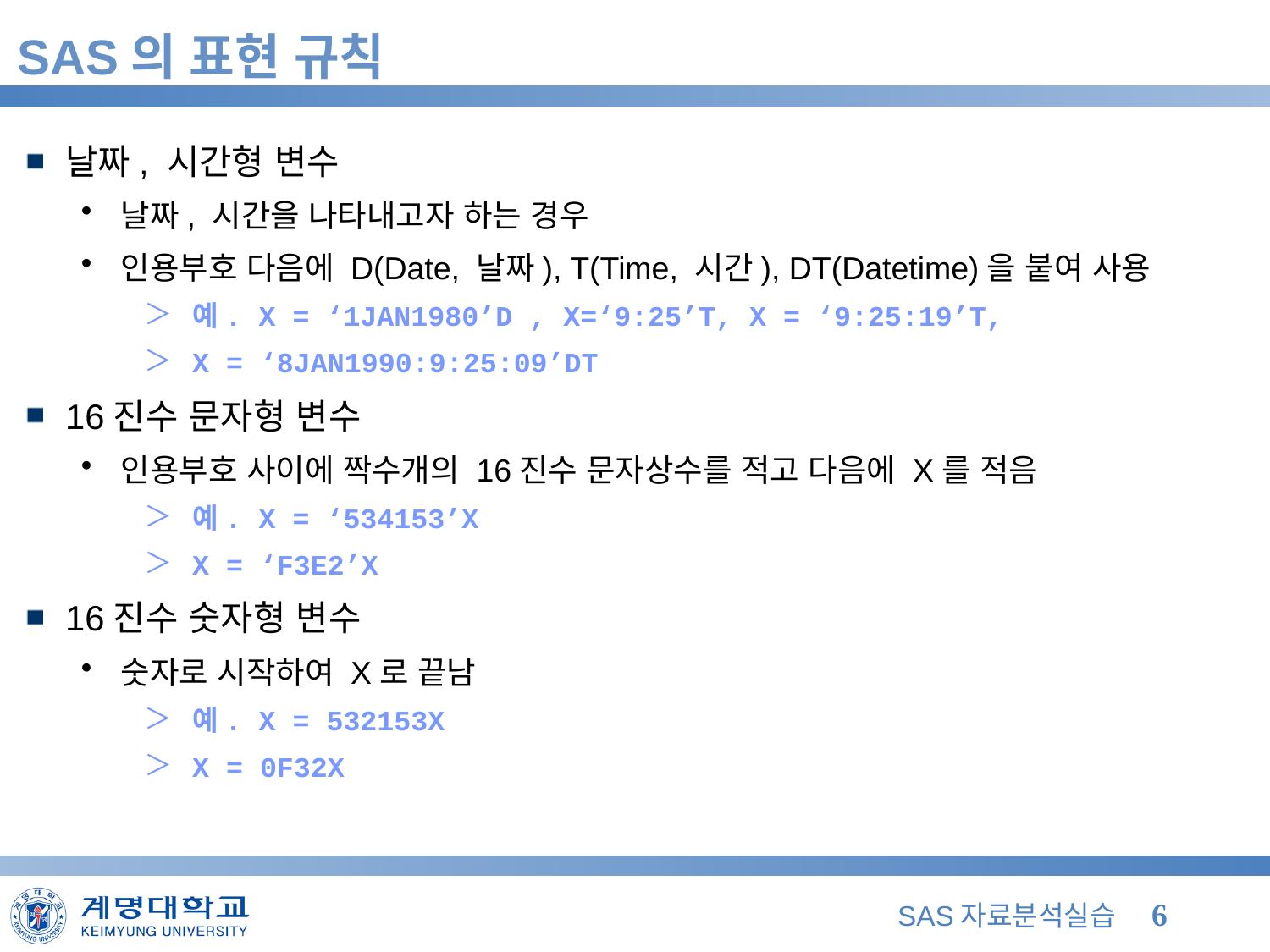

# SAS의 표현 규칙
날짜, 시간형 변수
날짜, 시간을 나타내고자 하는 경우
인용부호 다음에 D(Date, 날짜), T(Time, 시간), DT(Datetime)을 붙여 사용
예. X = ‘1JAN1980’D , X=‘9:25’T, X = ‘9:25:19’T,
X = ‘8JAN1990:9:25:09’DT
16진수 문자형 변수
인용부호 사이에 짝수개의 16진수 문자상수를 적고 다음에 X를 적음
예. X = ‘534153’X
X = ‘F3E2’X
16진수 숫자형 변수
숫자로 시작하여 X로 끝남
예. X = 532153X
X = 0F32X